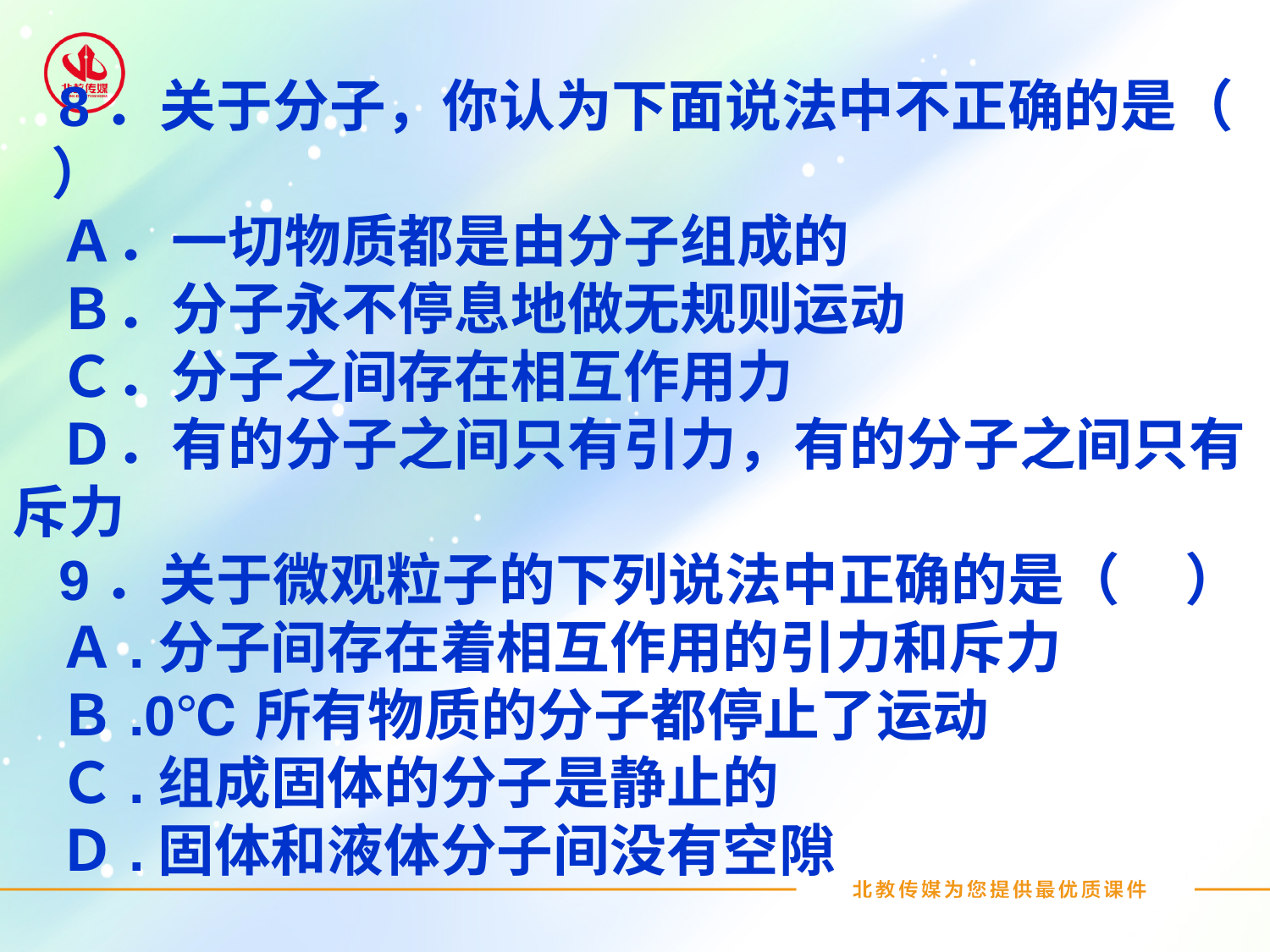

8．关于分子，你认为下面说法中不正确的是（     ）
Ａ．一切物质都是由分子组成的
Ｂ．分子永不停息地做无规则运动
Ｃ．分子之间存在相互作用力
Ｄ．有的分子之间只有引力，有的分子之间只有斥力
9．关于微观粒子的下列说法中正确的是（     ）
Ａ.分子间存在着相互作用的引力和斥力
Ｂ.0℃所有物质的分子都停止了运动
Ｃ.组成固体的分子是静止的
Ｄ.固体和液体分子间没有空隙